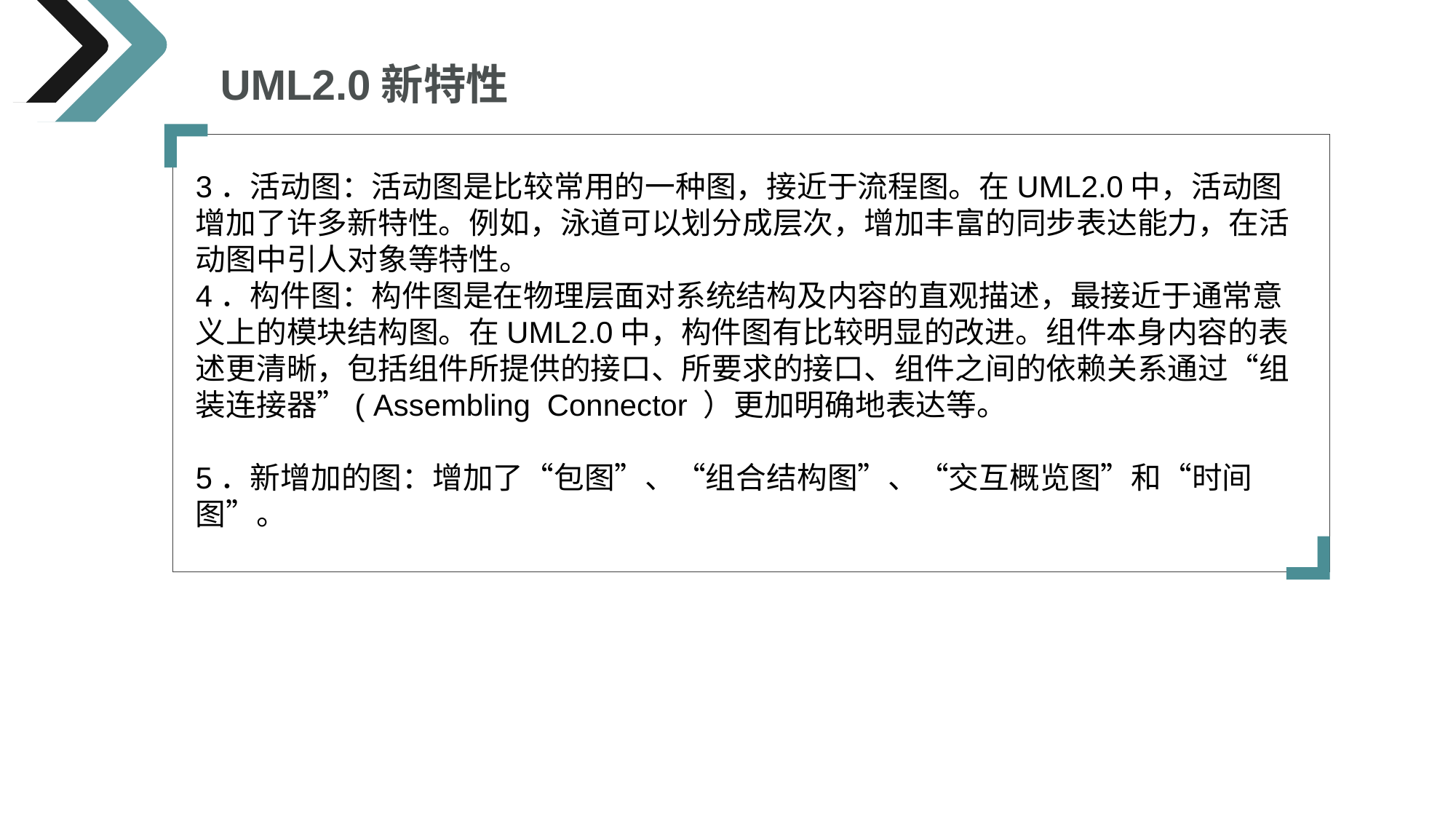

UML2.0新特性

3．活动图：活动图是比较常用的一种图，接近于流程图。在UML2.0中，活动图增加了许多新特性。例如，泳道可以划分成层次，增加丰富的同步表达能力，在活动图中引人对象等特性。
4．构件图：构件图是在物理层面对系统结构及内容的直观描述，最接近于通常意义上的模块结构图。在UML2.0中，构件图有比较明显的改进。组件本身内容的表述更清晰，包括组件所提供的接口、所要求的接口、组件之间的依赖关系通过“组装连接器”( Assembling  Connector ）更加明确地表达等。

5．新增加的图：增加了“包图”、“组合结构图”、“交互概览图”和“时间图”。